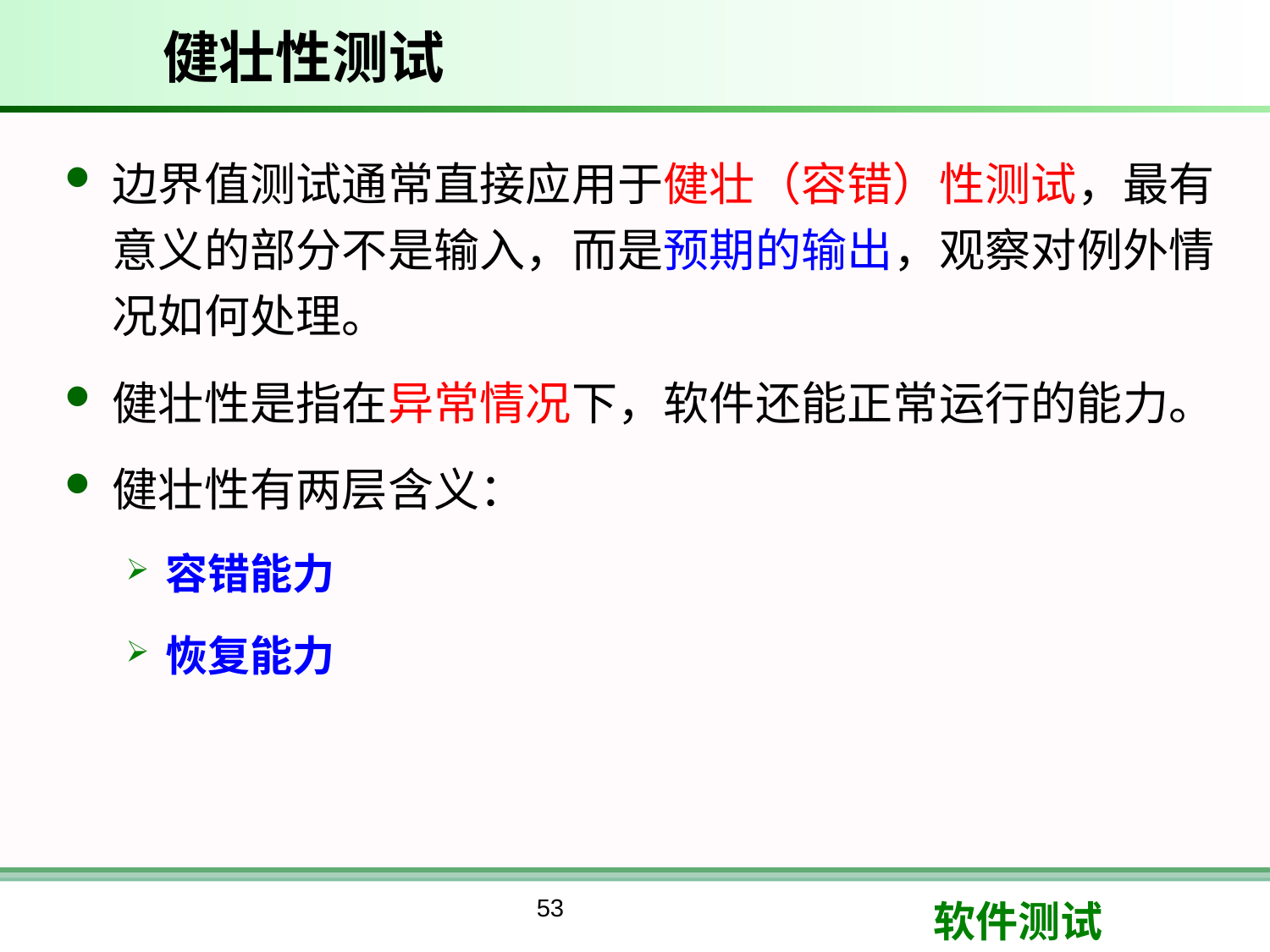

# 健壮性测试
边界值测试通常直接应用于健壮（容错）性测试，最有意义的部分不是输入，而是预期的输出，观察对例外情况如何处理。
健壮性是指在异常情况下，软件还能正常运行的能力。
健壮性有两层含义：
容错能力
恢复能力
53